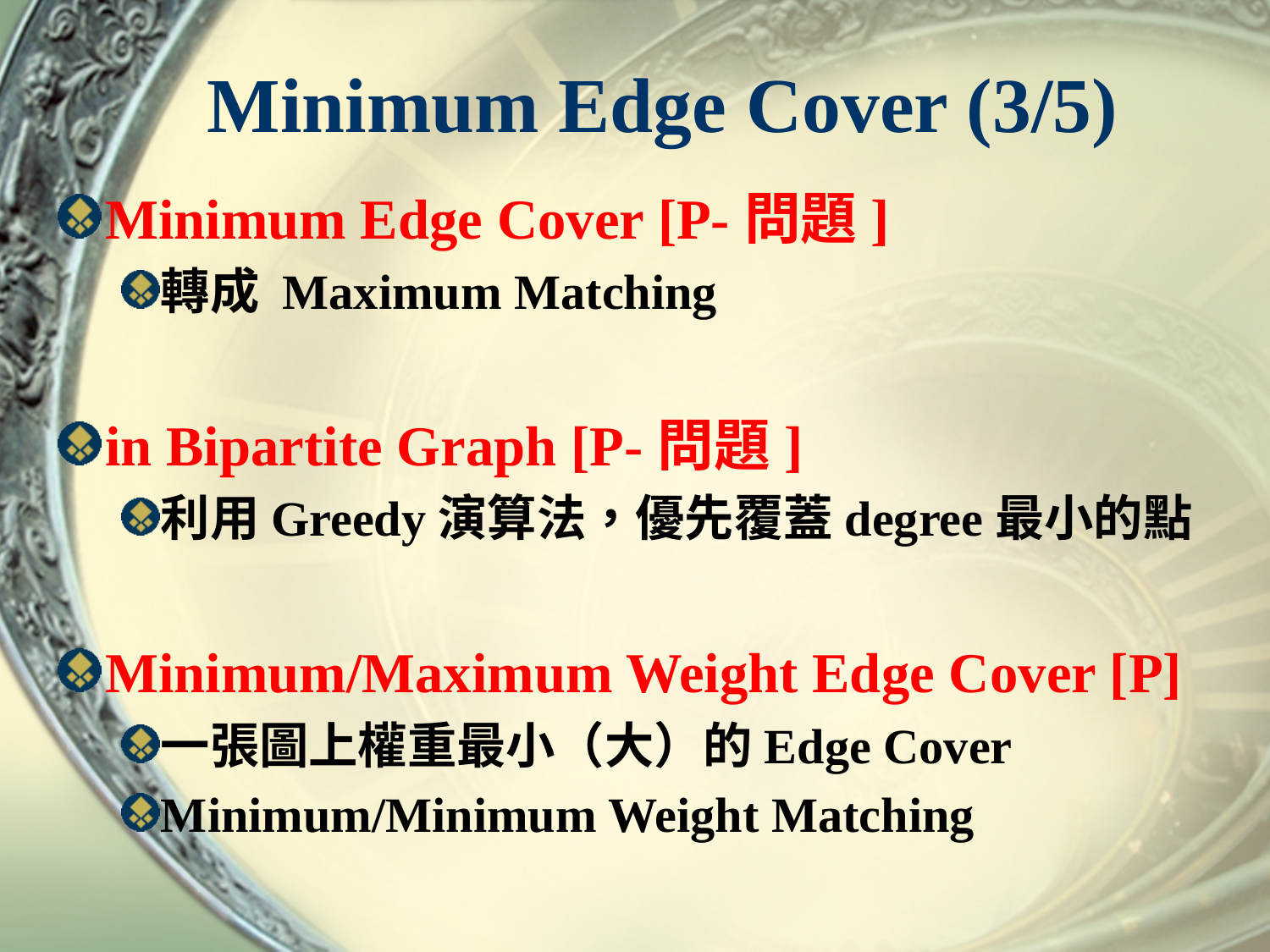

# Minimum Edge Cover (3/5)
Minimum Edge Cover [P-問題]
轉成 Maximum Matching

in Bipartite Graph [P-問題]
利用Greedy演算法，優先覆蓋degree最小的點

Minimum/Maximum Weight Edge Cover [P]
一張圖上權重最小（大）的Edge Cover
Minimum/Minimum Weight Matching